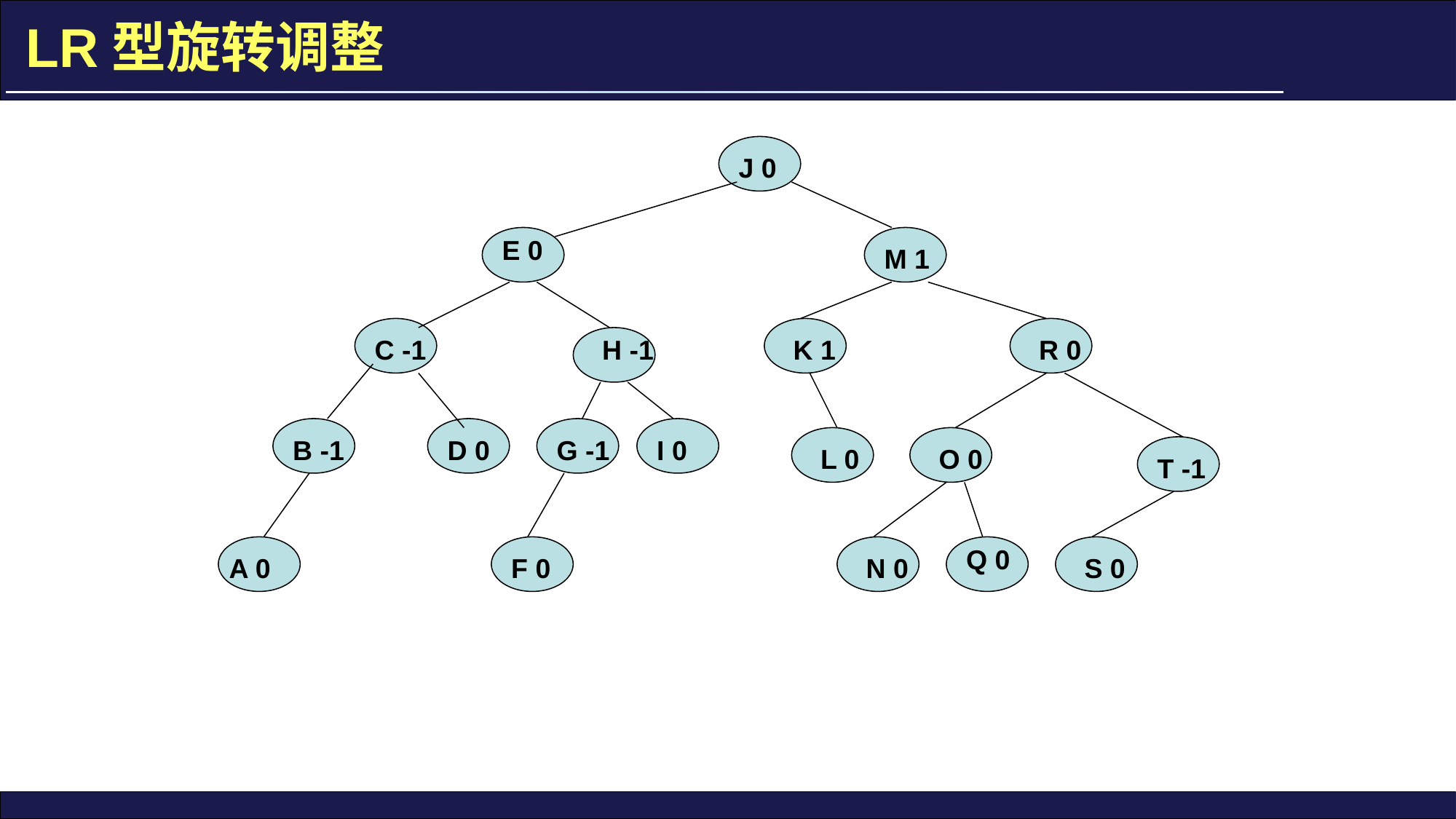

# LR型旋转调整

J 0

E 0
M 1

C -1
H -1
K 1
R 0

B -1
D 0
G -1
I 0

L 0
O 0
T -1

Q 0
A 0
F 0
N 0
S 0